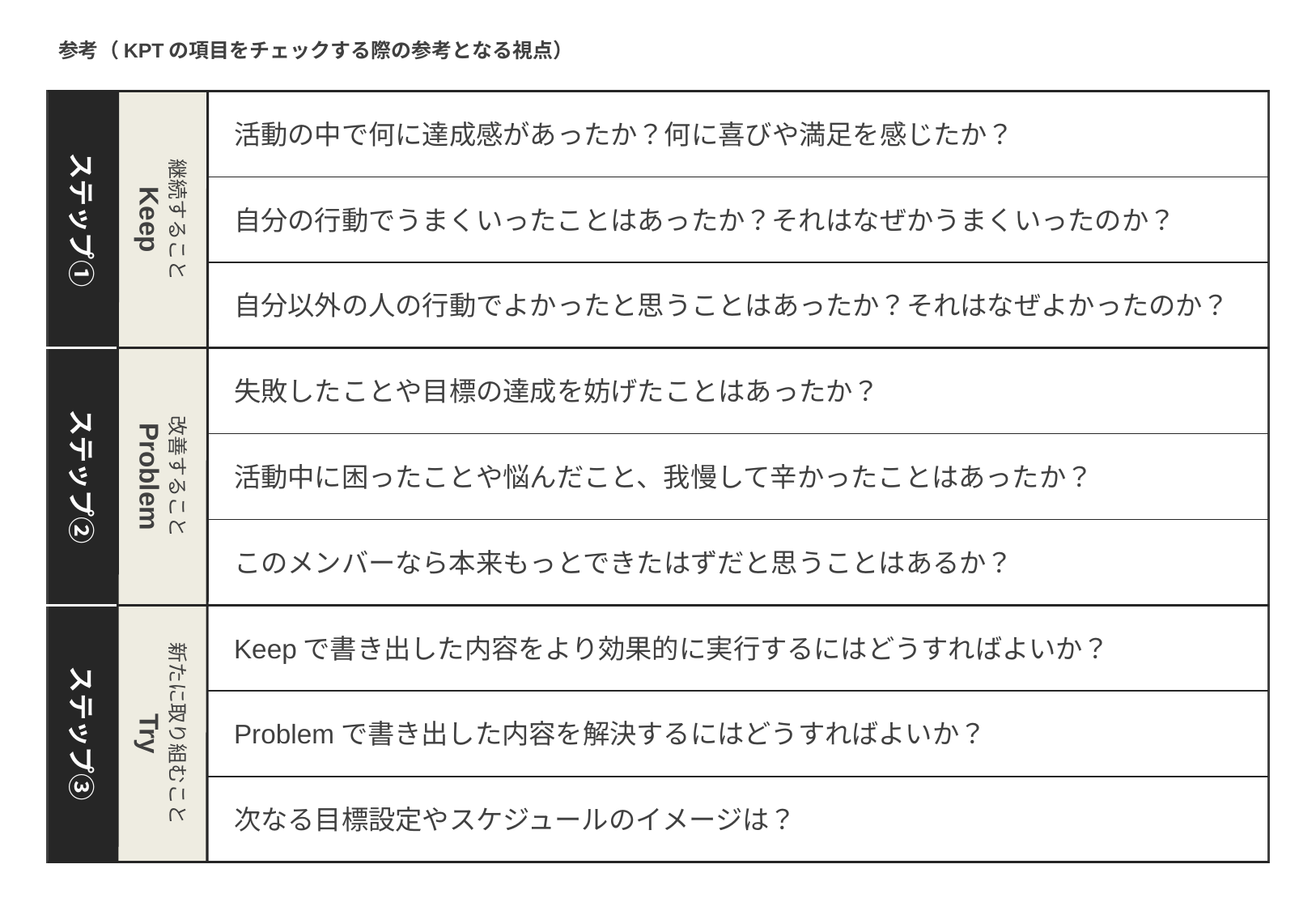

参考（KPTの項目をチェックする際の参考となる視点）

ステップ①
継続すること
Keep
活動の中で何に達成感があったか？何に喜びや満足を感じたか？
自分の行動でうまくいったことはあったか？それはなぜかうまくいったのか？
自分以外の人の行動でよかったと思うことはあったか？それはなぜよかったのか？
ステップ②
改善すること
Problem
失敗したことや目標の達成を妨げたことはあったか？
活動中に困ったことや悩んだこと、我慢して辛かったことはあったか？
このメンバーなら本来もっとできたはずだと思うことはあるか？
ステップ③
新たに取り組むこと
Try
Keepで書き出した内容をより効果的に実行するにはどうすればよいか？
Problemで書き出した内容を解決するにはどうすればよいか？
次なる目標設定やスケジュールのイメージは？